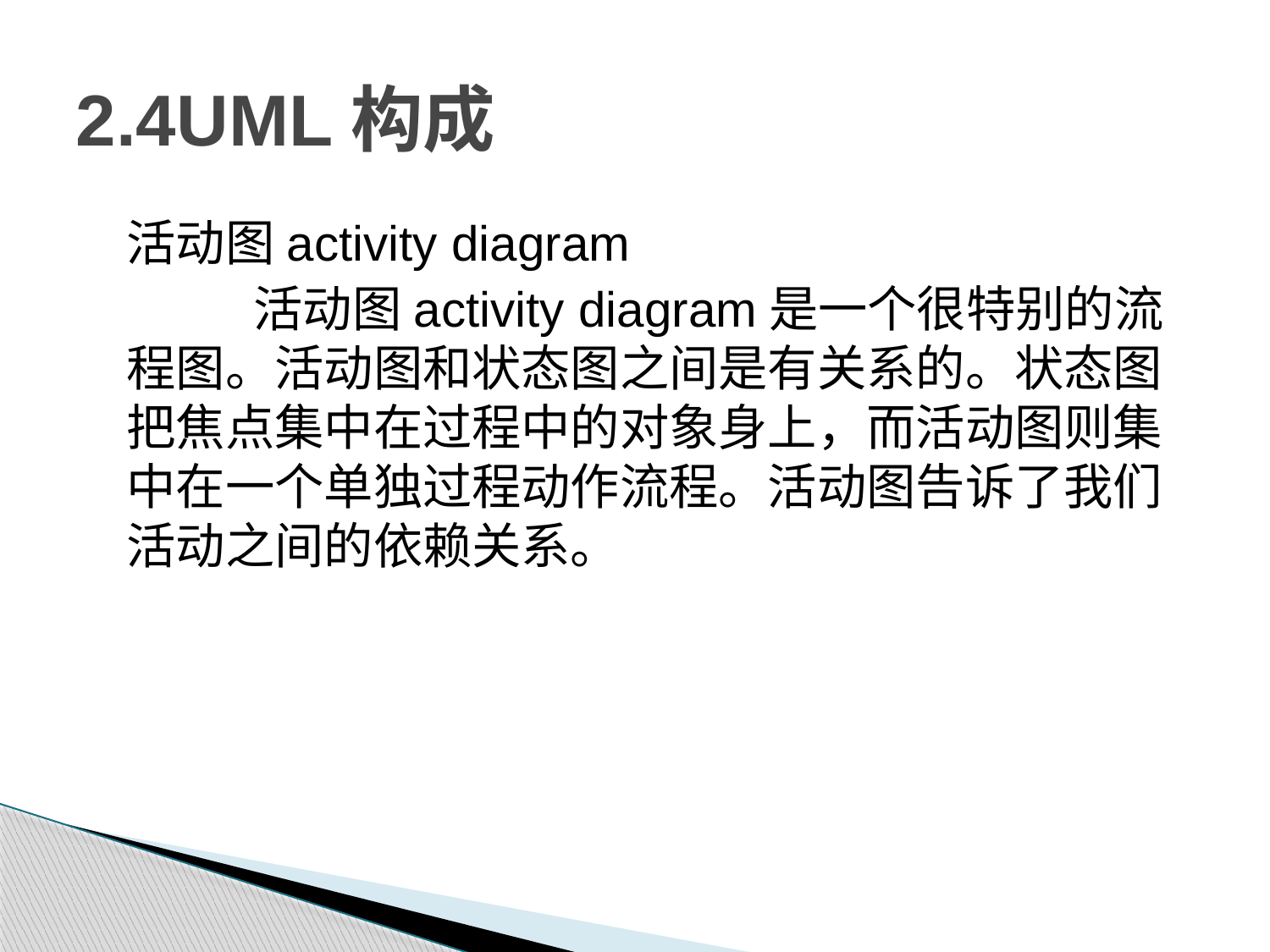

# 2.4UML构成
	活动图activity diagram
		活动图activity diagram是一个很特别的流程图。活动图和状态图之间是有关系的。状态图把焦点集中在过程中的对象身上，而活动图则集中在一个单独过程动作流程。活动图告诉了我们活动之间的依赖关系。